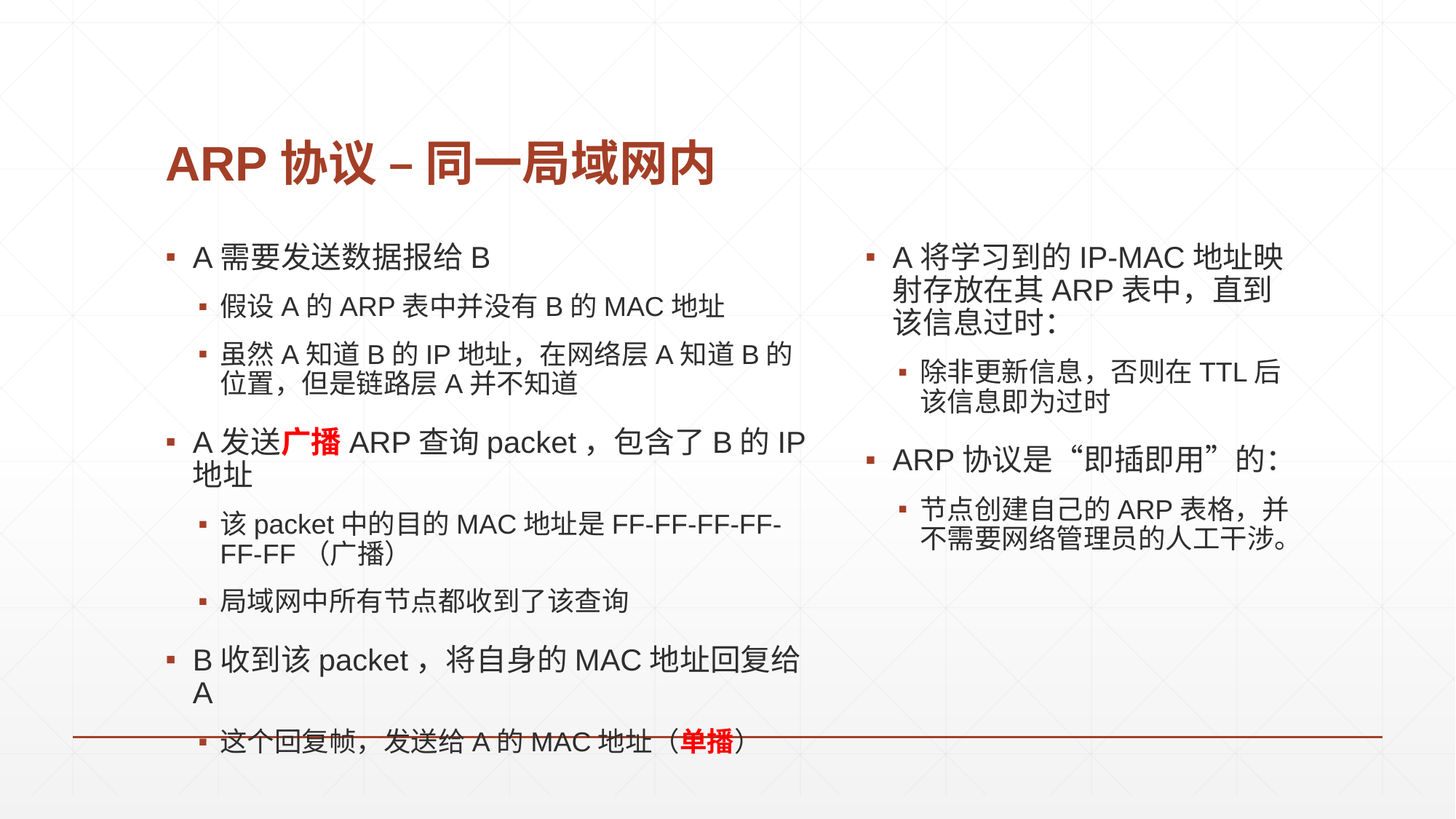

# ARP协议 – 同一局域网内
A需要发送数据报给B
假设A的ARP表中并没有B的MAC地址
虽然A知道B的IP地址，在网络层A知道B的位置，但是链路层A并不知道
A发送广播ARP查询packet，包含了B的IP地址
该packet中的目的MAC地址是FF-FF-FF-FF-FF-FF（广播）
局域网中所有节点都收到了该查询
B收到该packet，将自身的MAC地址回复给A
这个回复帧，发送给A的MAC地址（单播）

A将学习到的IP-MAC地址映射存放在其ARP表中，直到该信息过时：
除非更新信息，否则在TTL后该信息即为过时
ARP协议是“即插即用”的：
节点创建自己的ARP表格，并不需要网络管理员的人工干涉。